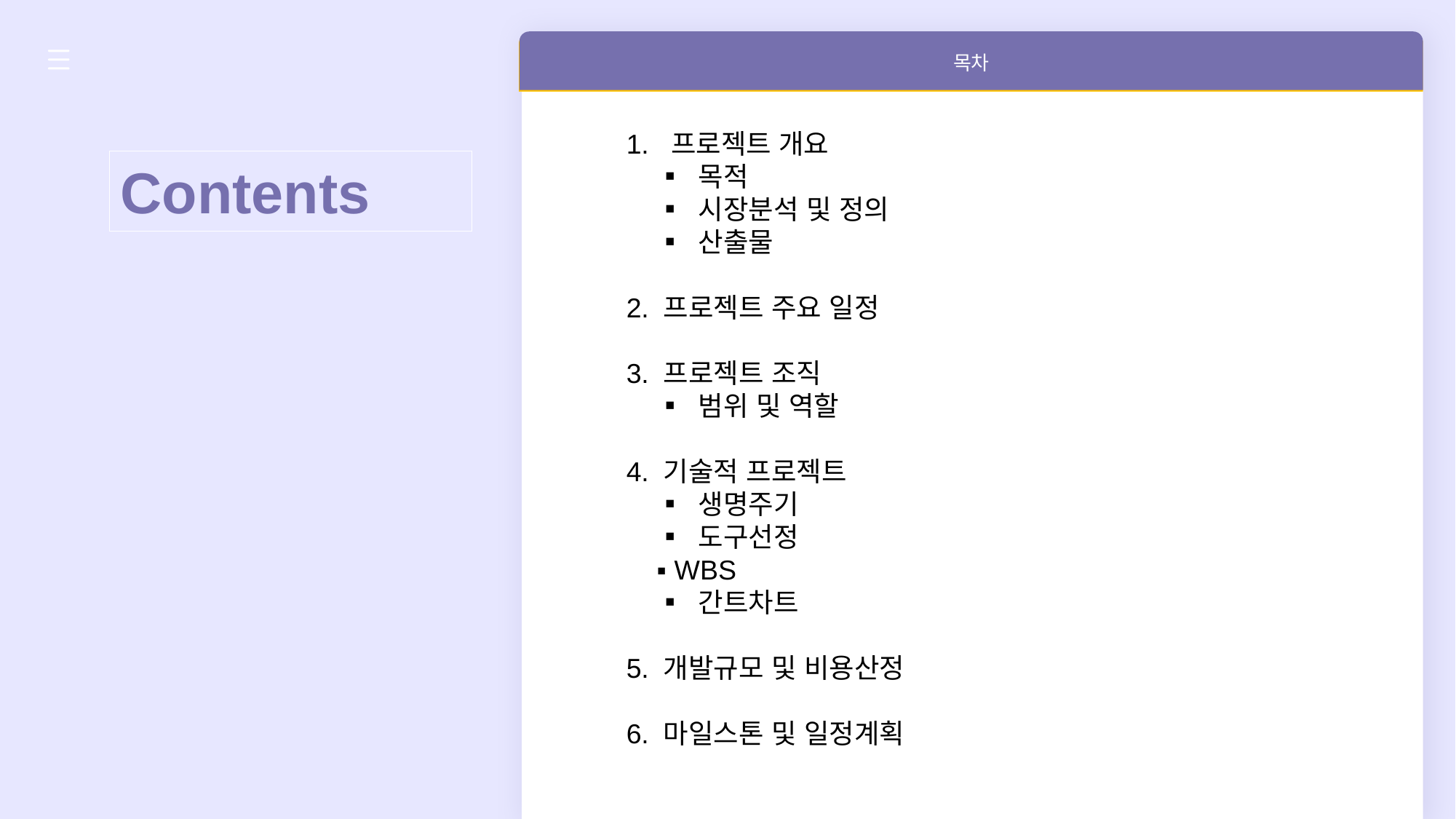

목차

1.  프로젝트 개요
    ▪ 목적
    ▪ 시장분석 및 정의
    ▪ 산출물

2. 프로젝트 주요 일정

3. 프로젝트 조직
    ▪ 범위 및 역할

4. 기술적 프로젝트
    ▪ 생명주기
    ▪ 도구선정
    ▪ WBS
    ▪ 간트차트

5. 개발규모 및 비용산정

6. 마일스톤 및 일정계획

Contents